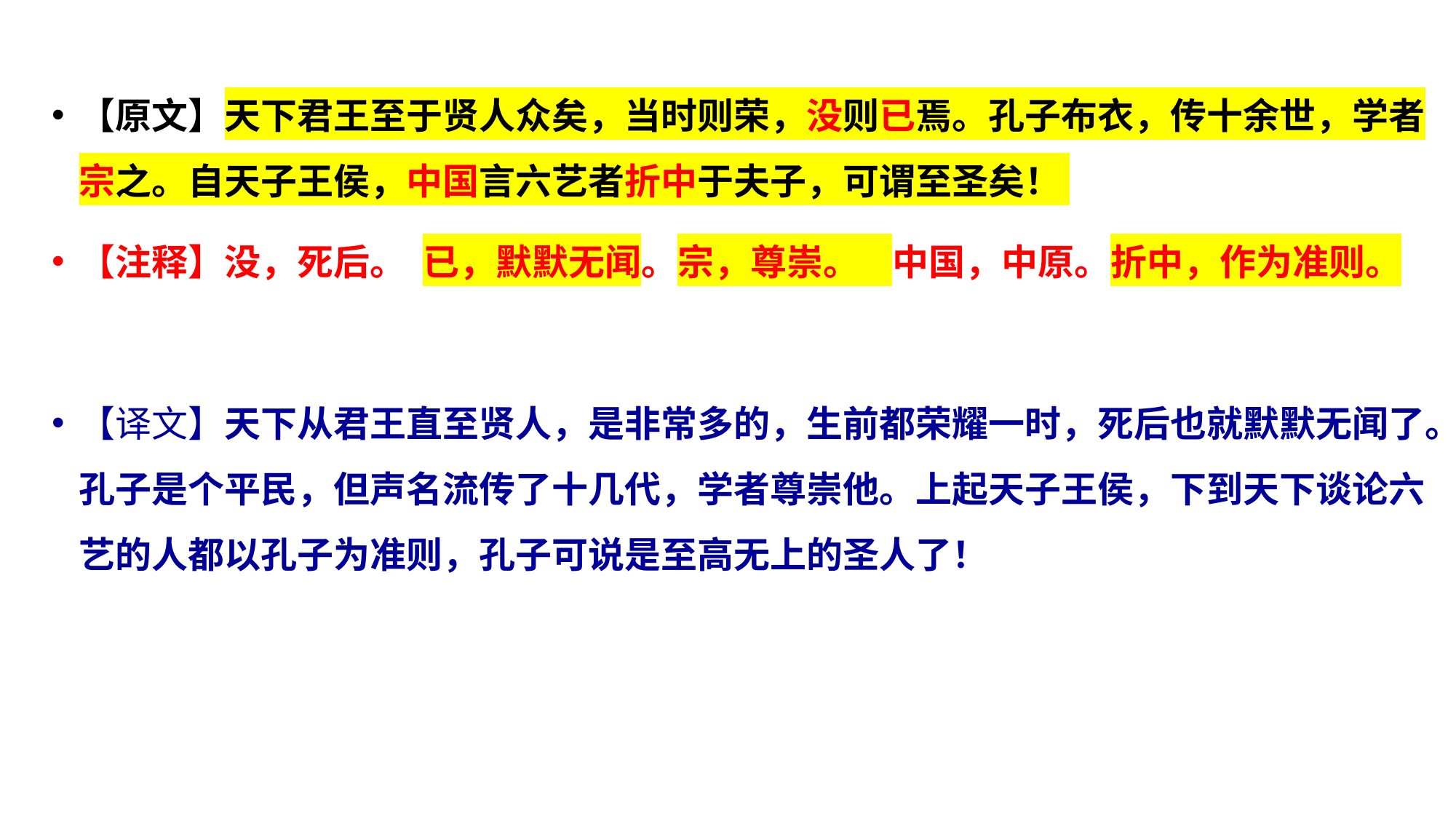

【原文】天下君王至于贤人众矣，当时则荣，没则已焉。孔子布衣，传十余世，学者宗之。自天子王侯，中国言六艺者折中于夫子，可谓至圣矣！
【注释】没，死后。  已，默默无闻。宗，尊崇。    中国，中原。折中，作为准则。

【译文】天下从君王直至贤人，是非常多的，生前都荣耀一时，死后也就默默无闻了。孔子是个平民，但声名流传了十几代，学者尊崇他。上起天子王侯，下到天下谈论六艺的人都以孔子为准则，孔子可说是至高无上的圣人了！